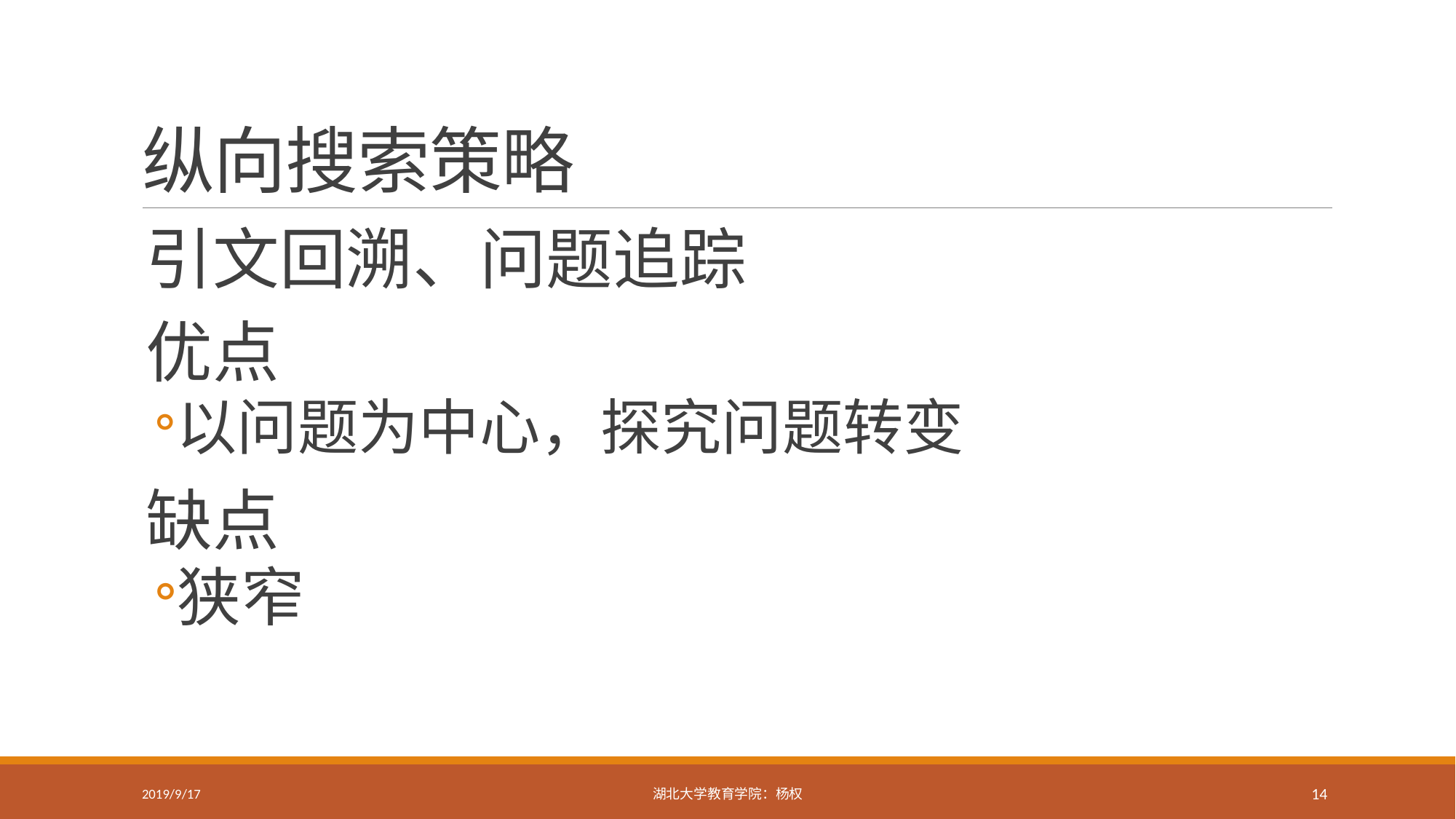

# 纵向搜索策略
引文回溯、问题追踪
优点
以问题为中心，探究问题转变
缺点
狭窄
2019/9/17
湖北大学教育学院：杨权
14